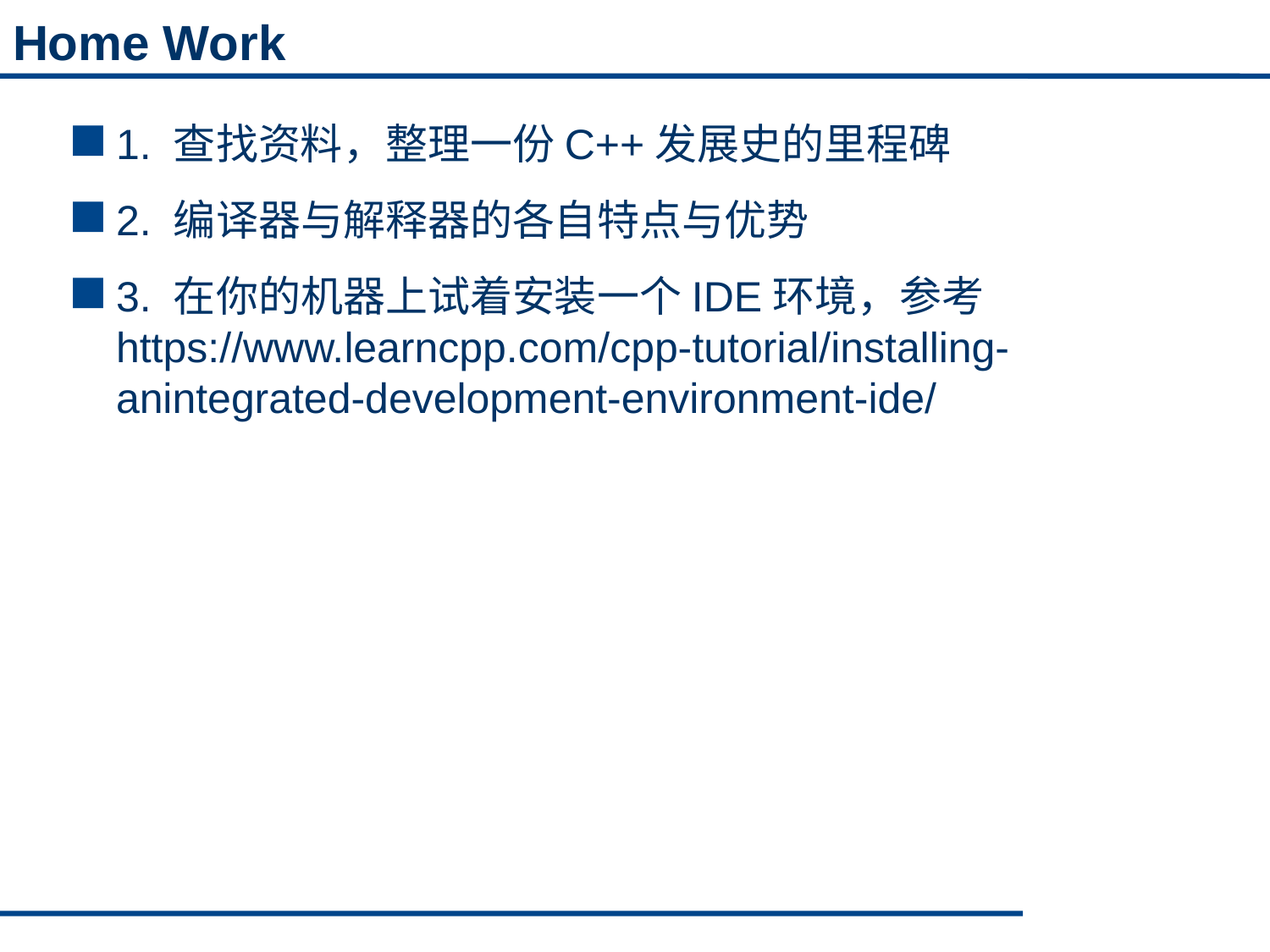

# Home Work
1. 查找资料，整理一份C++发展史的里程碑
2. 编译器与解释器的各自特点与优势
3. 在你的机器上试着安装一个IDE环境，参考
https://www.learncpp.com/cpp-tutorial/installing-anintegrated-development-environment-ide/